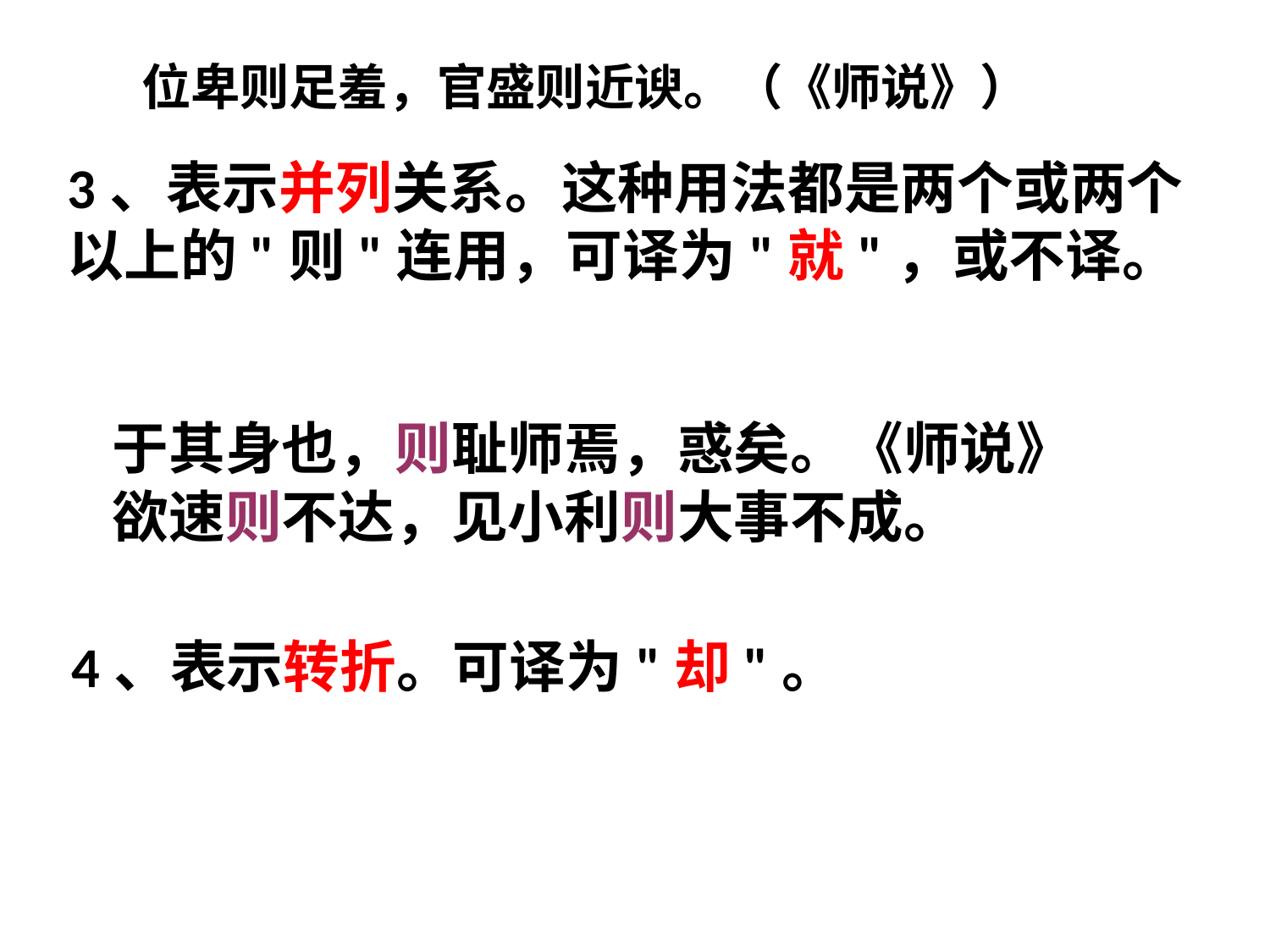

位卑则足羞，官盛则近谀。（《师说》）
3、表示并列关系。这种用法都是两个或两个以上的"则"连用，可译为"就"，或不译。
于其身也，则耻师焉，惑矣。《师说》
欲速则不达，见小利则大事不成。
4、表示转折。可译为"却"。